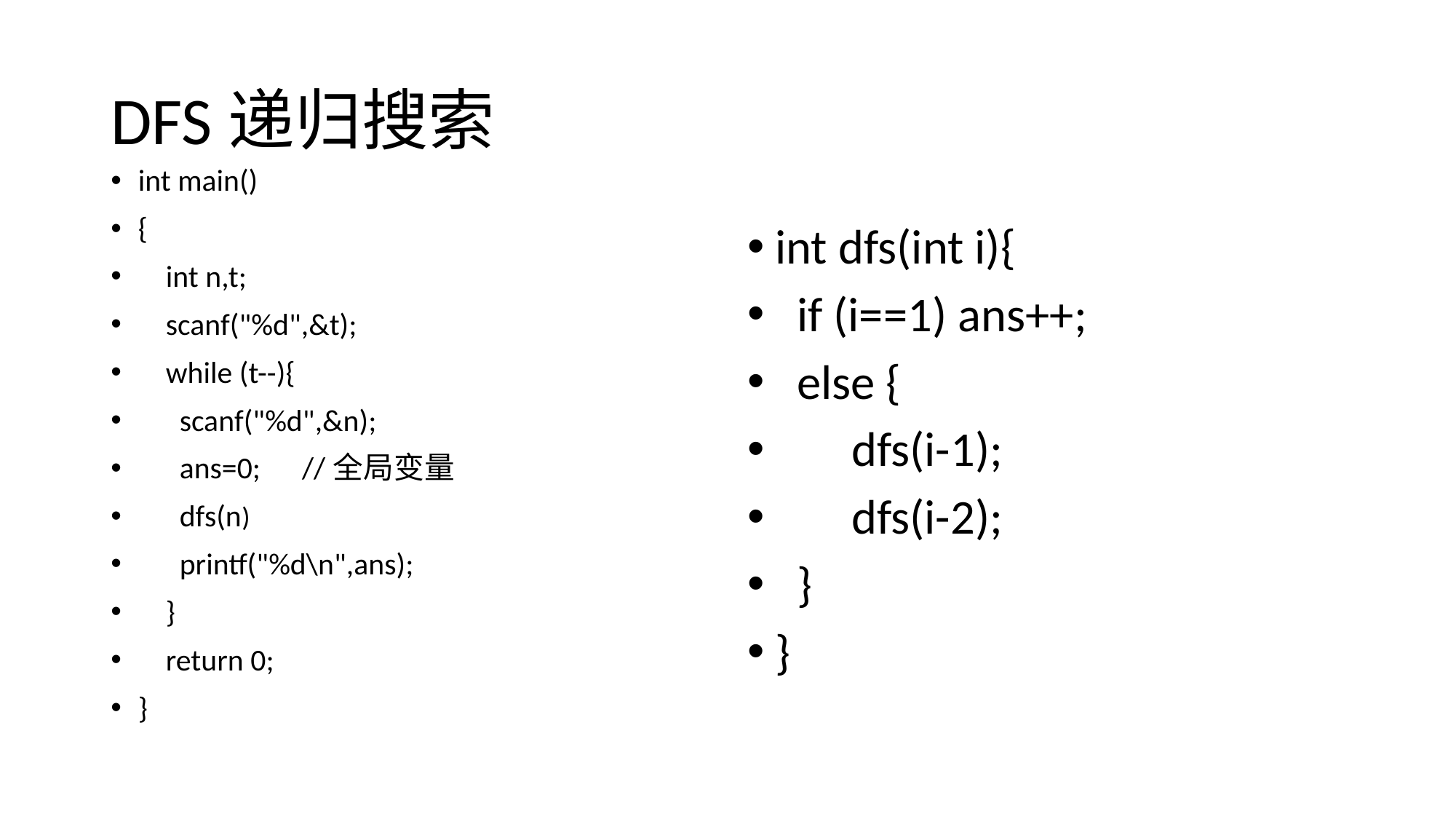

# DFS递归搜索

int main()
{
    int n,t;
    scanf("%d",&t);
    while (t--){
      scanf("%d",&n);
      ans=0;      //全局变量
      dfs(n)
      printf("%d\n",ans);
    }
    return 0;
}

int dfs(int i){
  if (i==1) ans++;
  else {
       dfs(i-1);
       dfs(i-2);
  }
}